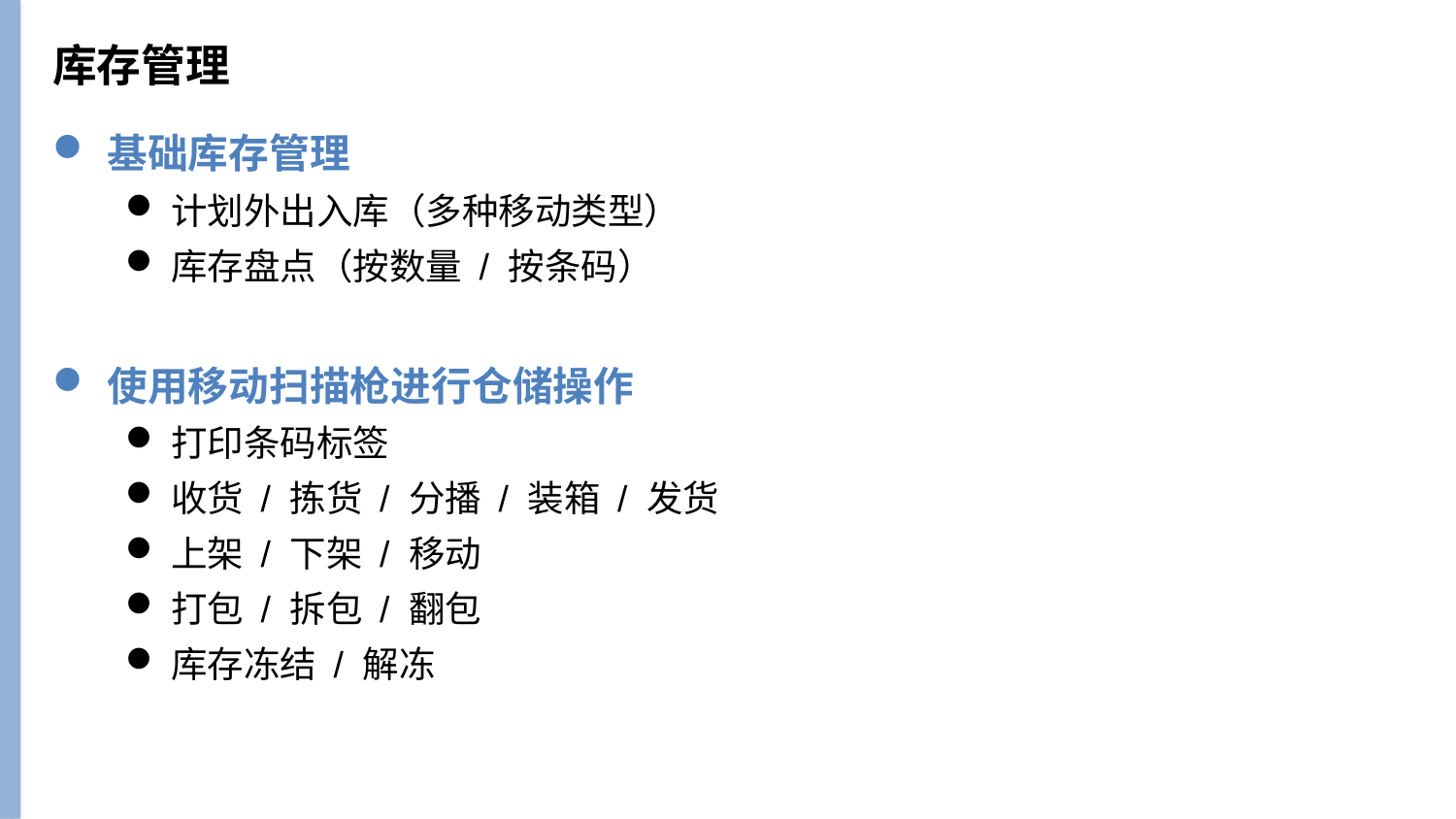

# 库存管理
基础库存管理
计划外出入库（多种移动类型）
库存盘点（按数量 / 按条码）

使用移动扫描枪进行仓储操作
打印条码标签
收货 / 拣货 / 分播 / 装箱 / 发货
上架 / 下架 / 移动
打包 / 拆包 / 翻包
库存冻结 / 解冻